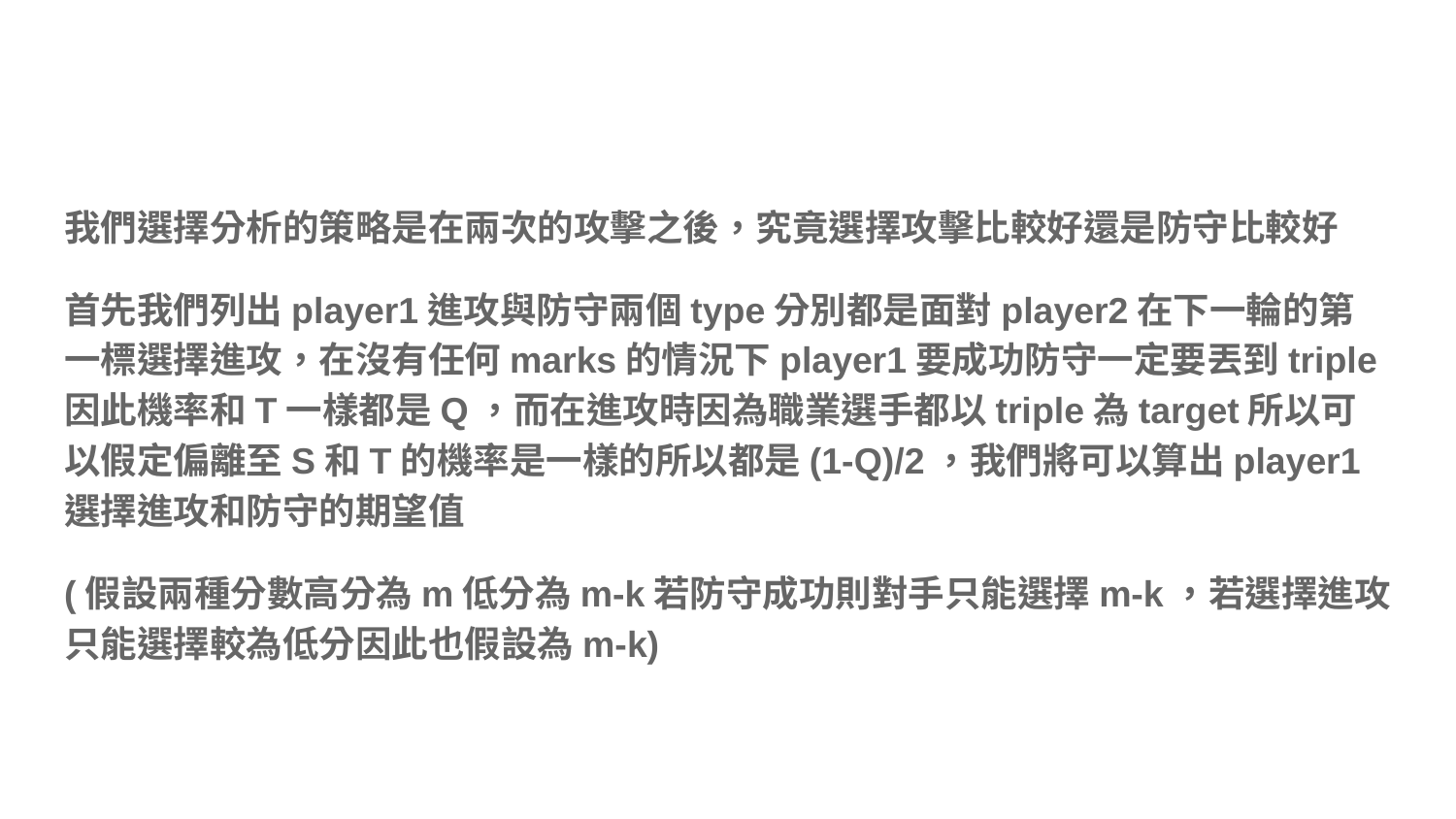

#
我們選擇分析的策略是在兩次的攻擊之後，究竟選擇攻擊比較好還是防守比較好
首先我們列出player1進攻與防守兩個type分別都是面對player2在下一輪的第一標選擇進攻，在沒有任何marks的情況下player1要成功防守一定要丟到triple因此機率和T一樣都是Q，而在進攻時因為職業選手都以triple為target所以可以假定偏離至S和T的機率是一樣的所以都是(1-Q)/2，我們將可以算出player1選擇進攻和防守的期望值
(假設兩種分數高分為m低分為m-k若防守成功則對手只能選擇m-k，若選擇進攻只能選擇較為低分因此也假設為m-k)